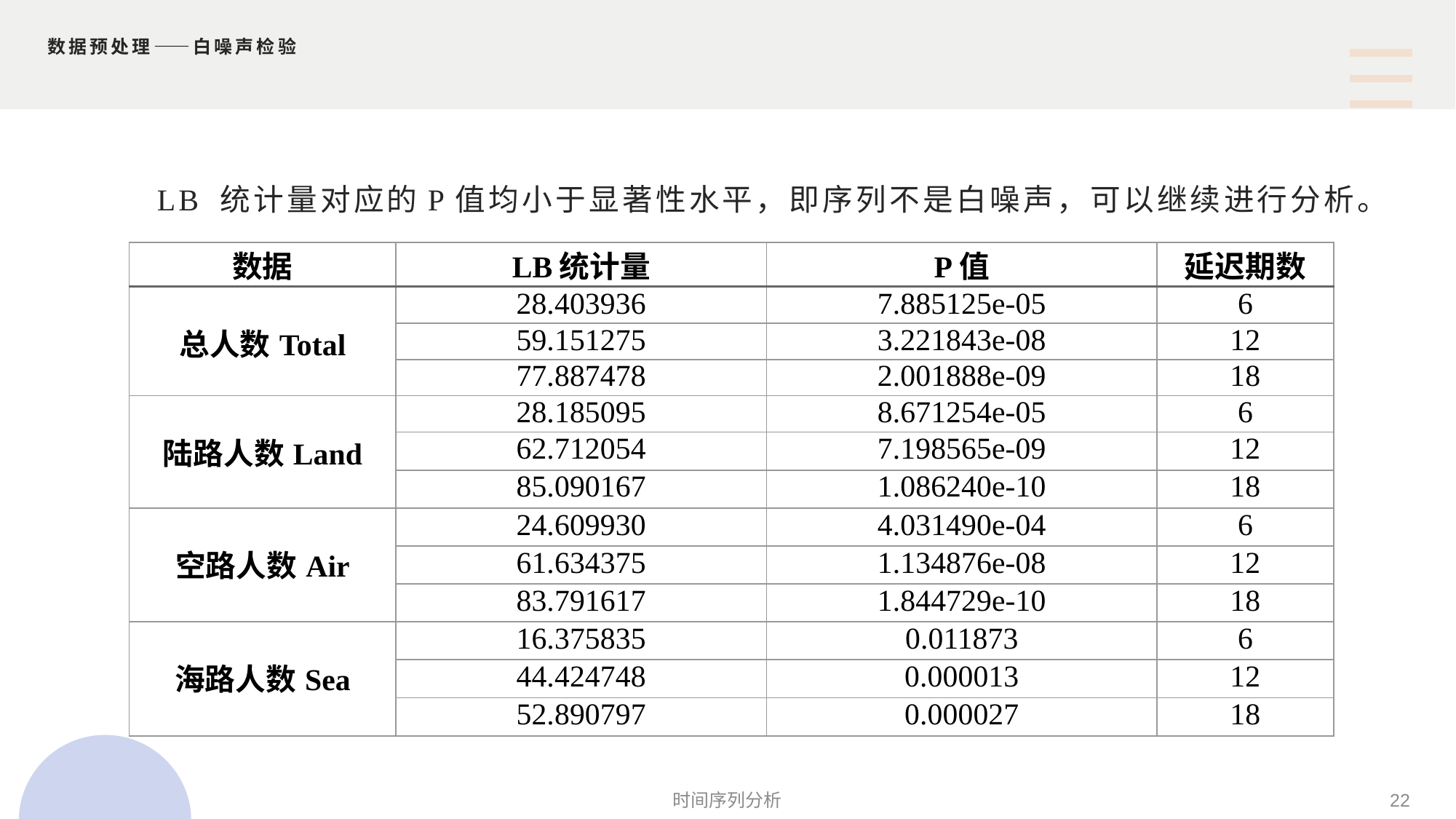

# 数据预处理——白噪声检验
      LB 统计量对应的P值均小于显著性水平，即序列不是白噪声，可以继续进行分析。
| 数据 | LB统计量 | P值 | 延迟期数 |
| --- | --- | --- | --- |
| 总人数Total | 28.403936 | 7.885125e-05 | 6 |
|  | 59.151275 | 3.221843e-08 | 12 |
|  | 77.887478 | 2.001888e-09 | 18 |
| 陆路人数Land | 28.185095 | 8.671254e-05 | 6 |
|  | 62.712054 | 7.198565e-09 | 12 |
|  | 85.090167 | 1.086240e-10 | 18 |
| 空路人数Air | 24.609930 | 4.031490e-04 | 6 |
|  | 61.634375 | 1.134876e-08 | 12 |
|  | 83.791617 | 1.844729e-10 | 18 |
| 海路人数Sea | 16.375835 | 0.011873 | 6 |
|  | 44.424748 | 0.000013 | 12 |
|  | 52.890797 | 0.000027 | 18 |
时间序列分析
22